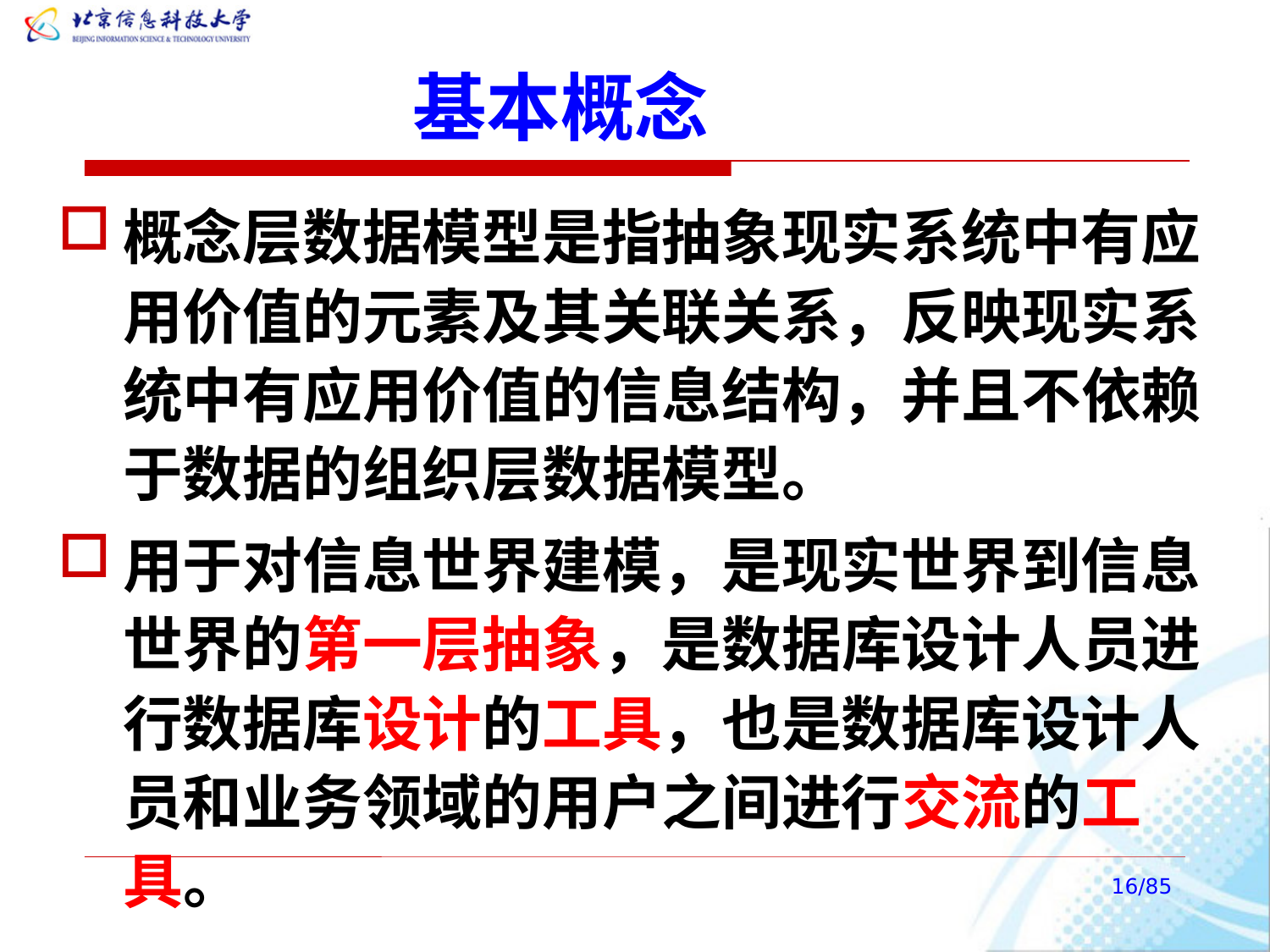

# 基本概念
概念层数据模型是指抽象现实系统中有应用价值的元素及其关联关系，反映现实系统中有应用价值的信息结构，并且不依赖于数据的组织层数据模型。
用于对信息世界建模，是现实世界到信息世界的第一层抽象，是数据库设计人员进行数据库设计的工具，也是数据库设计人员和业务领域的用户之间进行交流的工具。

16/85